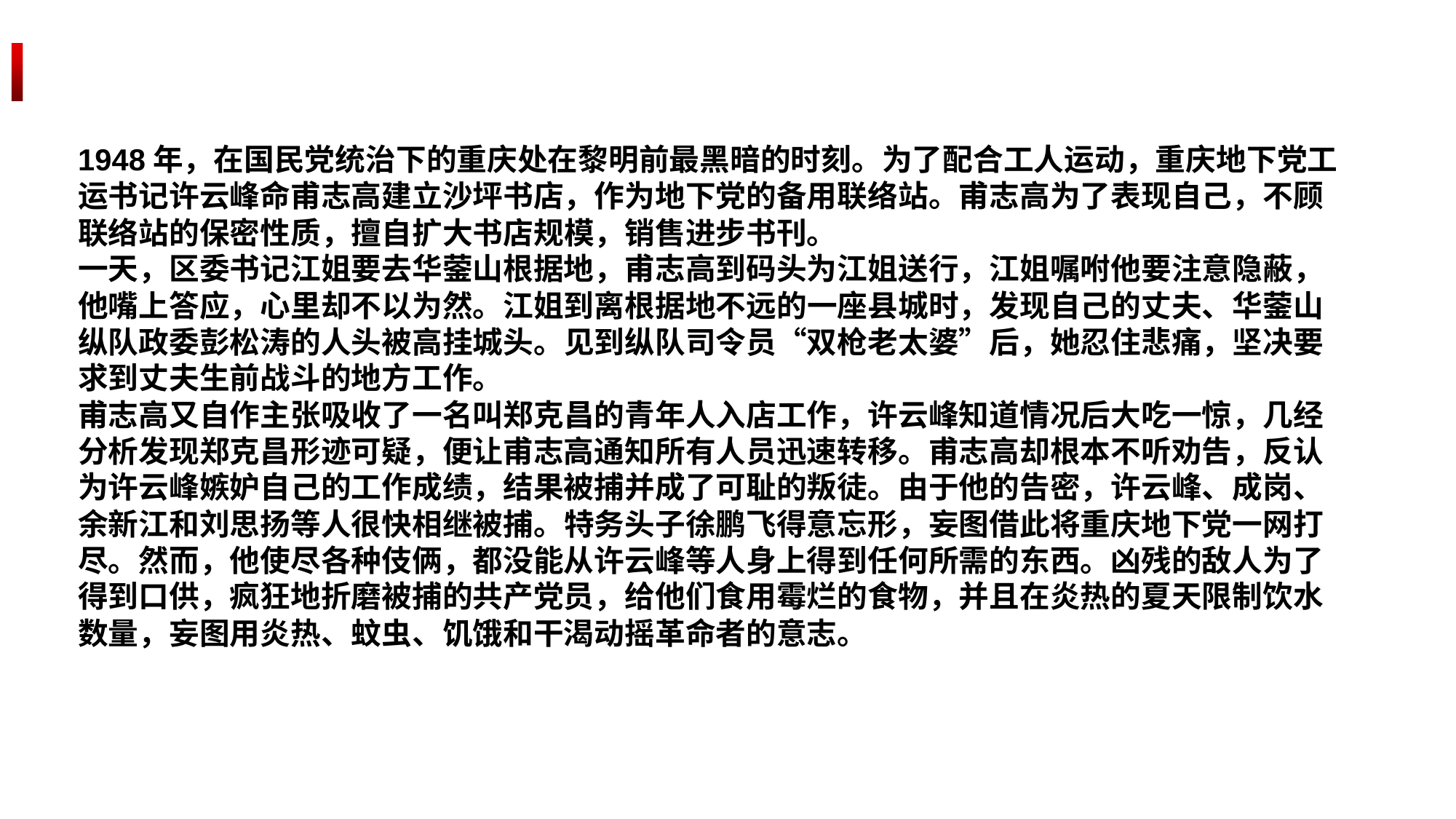

1948年，在国民党统治下的重庆处在黎明前最黑暗的时刻。为了配合工人运动，重庆地下党工运书记许云峰命甫志高建立沙坪书店，作为地下党的备用联络站。甫志高为了表现自己，不顾联络站的保密性质，擅自扩大书店规模，销售进步书刊。
一天，区委书记江姐要去华蓥山根据地，甫志高到码头为江姐送行，江姐嘱咐他要注意隐蔽，他嘴上答应，心里却不以为然。江姐到离根据地不远的一座县城时，发现自己的丈夫、华蓥山纵队政委彭松涛的人头被高挂城头。见到纵队司令员“双枪老太婆”后，她忍住悲痛，坚决要求到丈夫生前战斗的地方工作。
甫志高又自作主张吸收了一名叫郑克昌的青年人入店工作，许云峰知道情况后大吃一惊，几经分析发现郑克昌形迹可疑，便让甫志高通知所有人员迅速转移。甫志高却根本不听劝告，反认为许云峰嫉妒自己的工作成绩，结果被捕并成了可耻的叛徒。由于他的告密，许云峰、成岗、余新江和刘思扬等人很快相继被捕。特务头子徐鹏飞得意忘形，妄图借此将重庆地下党一网打尽。然而，他使尽各种伎俩，都没能从许云峰等人身上得到任何所需的东西。凶残的敌人为了得到口供，疯狂地折磨被捕的共产党员，给他们食用霉烂的食物，并且在炎热的夏天限制饮水数量，妄图用炎热、蚊虫、饥饿和干渴动摇革命者的意志。